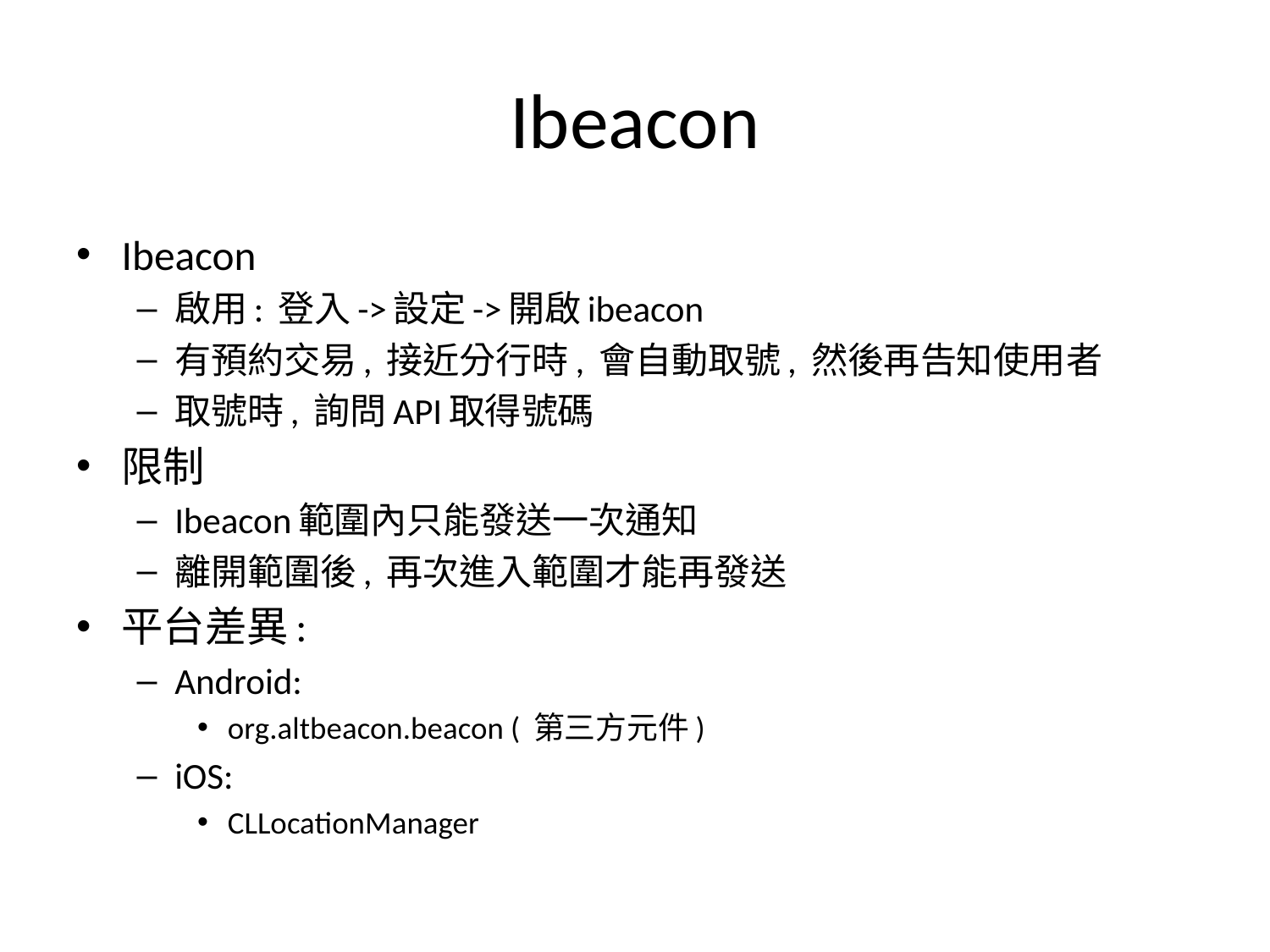

# Ibeacon
Ibeacon
啟用: 登入->設定->開啟ibeacon
有預約交易, 接近分行時, 會自動取號, 然後再告知使用者
取號時, 詢問API取得號碼
限制
Ibeacon範圍內只能發送一次通知
離開範圍後, 再次進入範圍才能再發送
平台差異:
Android:
org.altbeacon.beacon ( 第三方元件)
iOS:
CLLocationManager